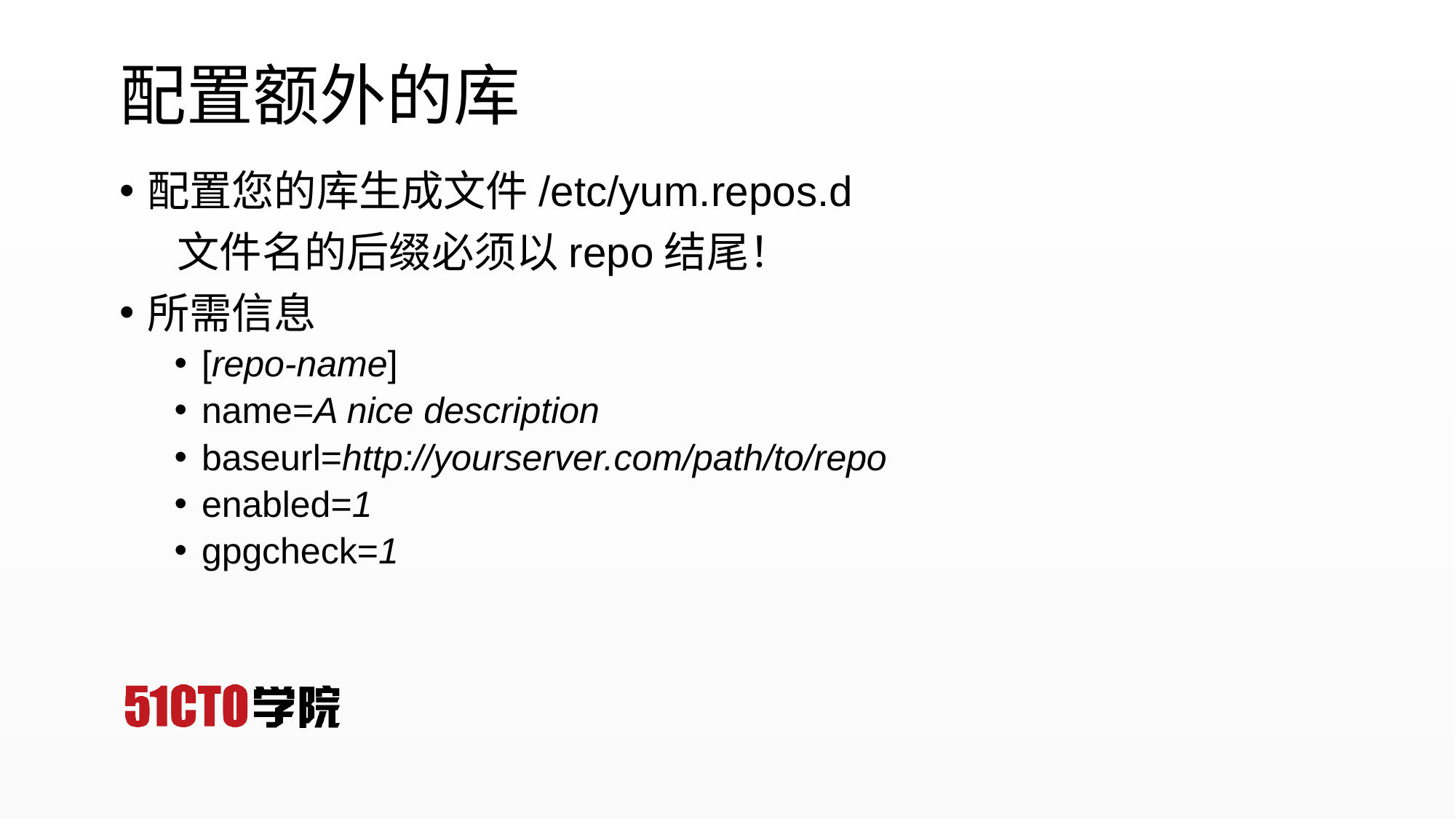

# 配置额外的库
配置您的库生成文件/etc/yum.repos.d
     文件名的后缀必须以repo结尾！
所需信息
[repo-name]
name=A nice description
baseurl=http://yourserver.com/path/to/repo
enabled=1
gpgcheck=1